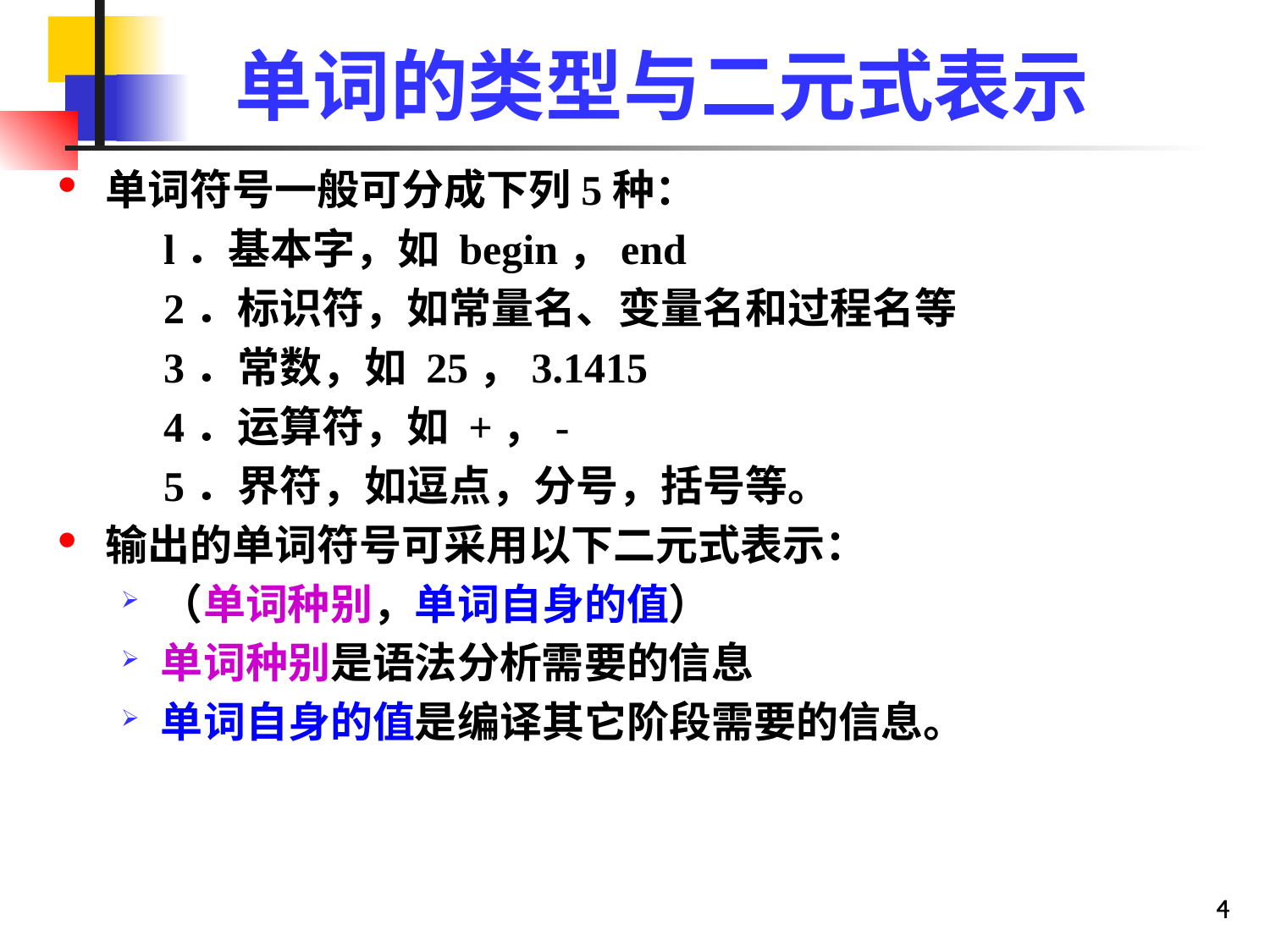

# 单词的类型与二元式表示
单词符号一般可分成下列5种：
    l．基本字，如 begin，end
    2．标识符，如常量名、变量名和过程名等
    3．常数，如 25，3.1415
    4．运算符，如 +，-
    5．界符，如逗点，分号，括号等。
输出的单词符号可采用以下二元式表示：
（单词种别，单词自身的值）
单词种别是语法分析需要的信息
单词自身的值是编译其它阶段需要的信息。
4